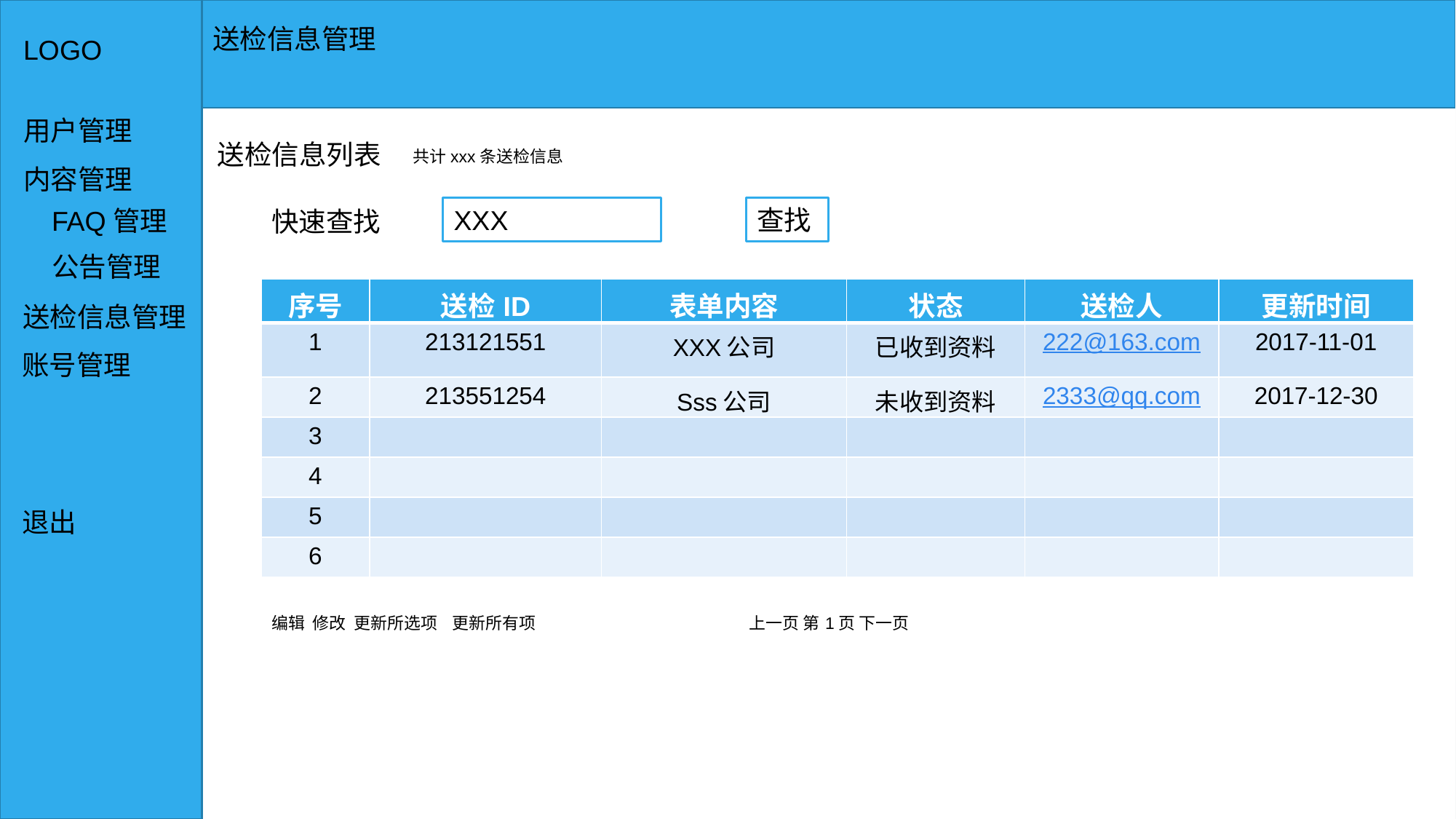

2017-04-30

送检信息管理
LOGO
用户管理
送检信息列表
共计xxx条送检信息
内容管理
XXX
查找
FAQ管理
快速查找
公告管理
| 序号 | 送检ID | 表单内容 | 状态 | 送检人 | 更新时间 |
| --- | --- | --- | --- | --- | --- |
| 1 | 213121551 | XXX公司 | 已收到资料 | 222@163.com | 2017-11-01 |
| 2 | 213551254 | Sss公司 | 未收到资料 | 2333@qq.com | 2017-12-30 |
| 3 |  |  |  |  |  |
| 4 |  |  |  |  |  |
| 5 |  |  |  |  |  |
| 6 |  |  |  |  |  |
送检信息管理
账号管理
退出
编辑  修改  更新所选项    更新所有项                                                        上一页 第1页 下一页